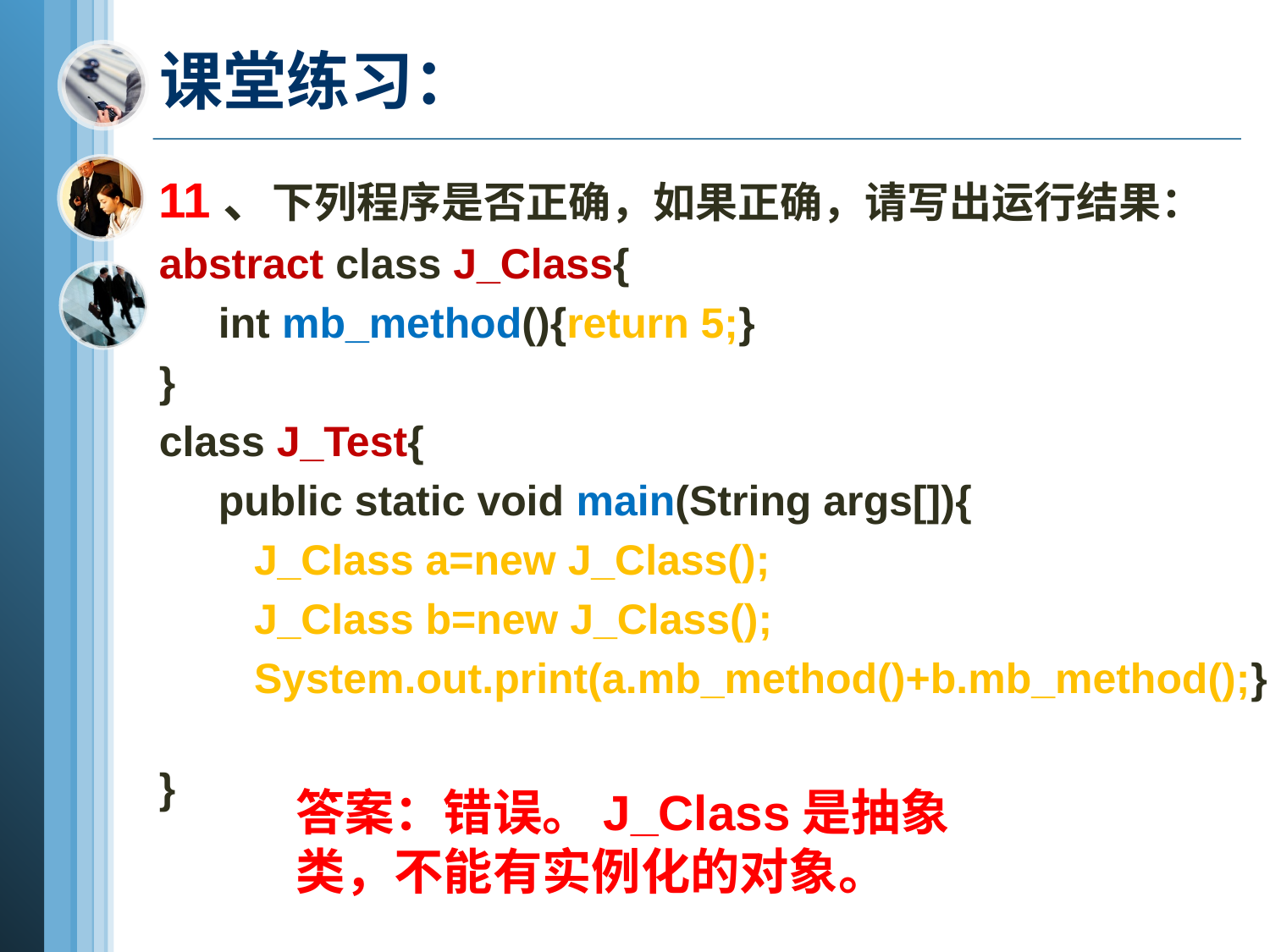

# 课堂练习：
11、下列程序是否正确，如果正确，请写出运行结果：
abstract class J_Class{
     int mb_method(){return 5;}
}
class J_Test{
     public static void main(String args[]){
        J_Class a=new J_Class();
        J_Class b=new J_Class();
        System.out.print(a.mb_method()+b.mb_method();}
}
答案：错误。J_Class是抽象类，不能有实例化的对象。